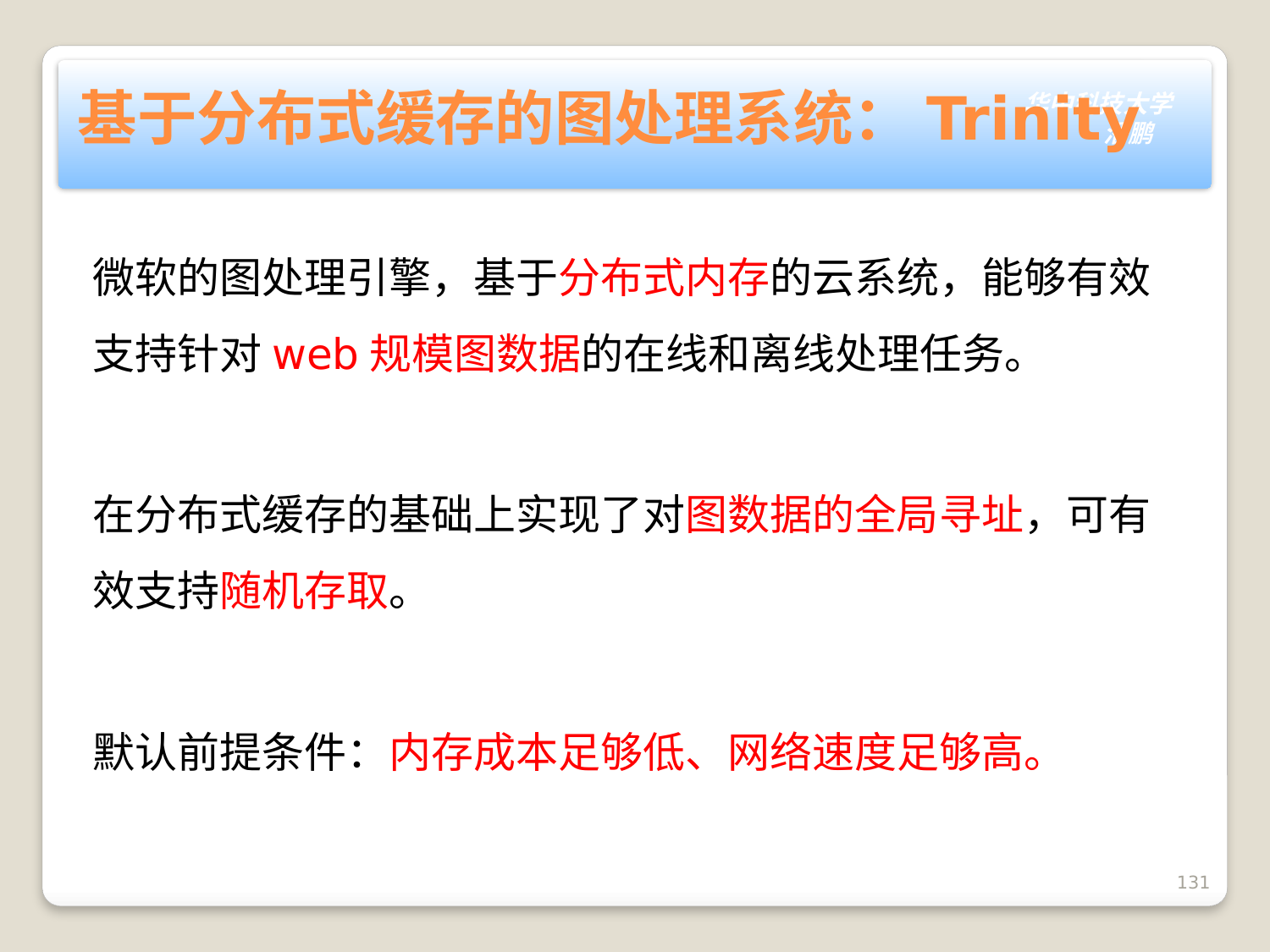

# 基于分布式缓存的图处理系统：Trinity
微软的图处理引擎，基于分布式内存的云系统，能够有效支持针对web规模图数据的在线和离线处理任务。

在分布式缓存的基础上实现了对图数据的全局寻址，可有效支持随机存取。

默认前提条件：内存成本足够低、网络速度足够高。
131